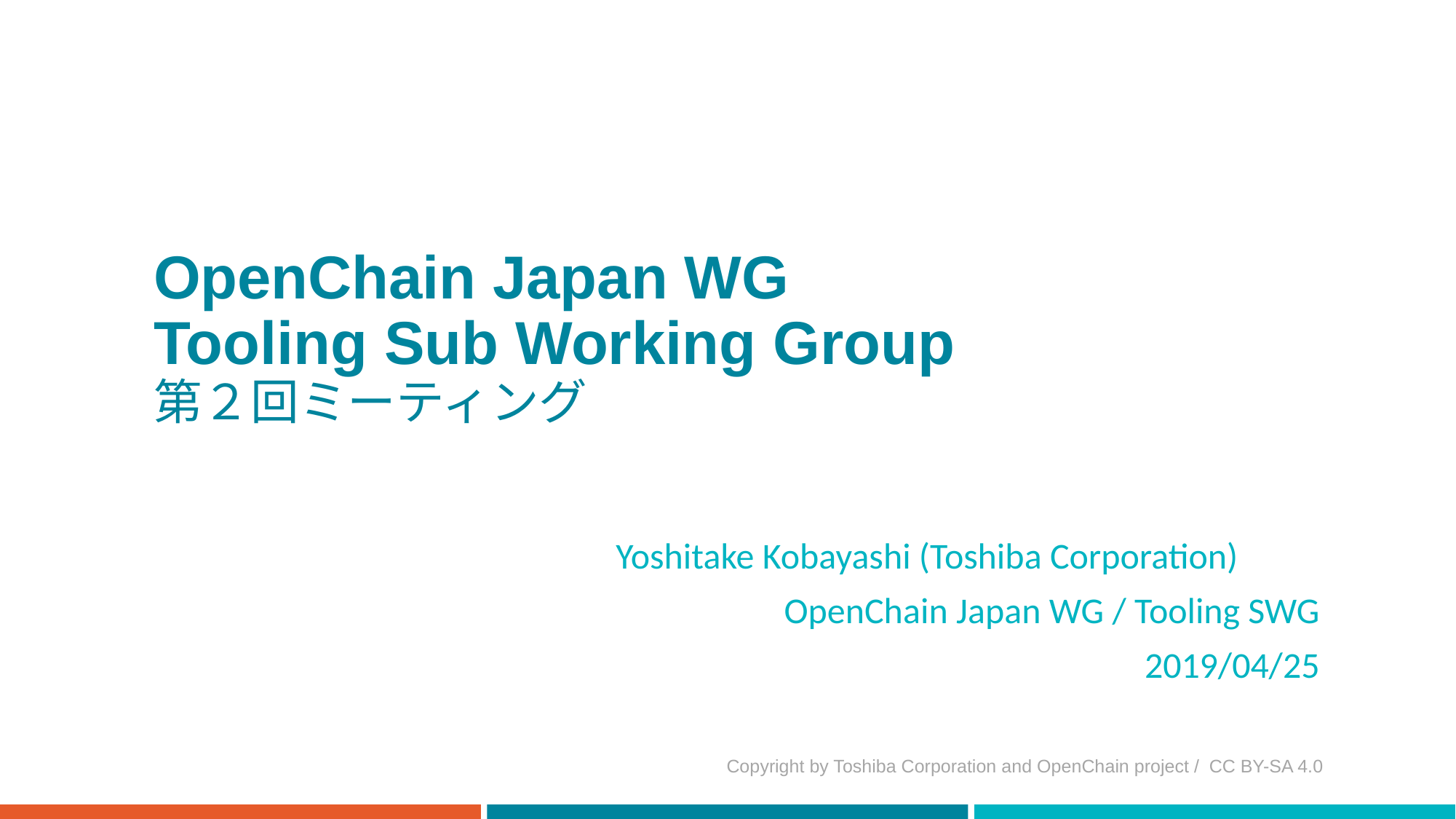

# OpenChain Japan WG Tooling Sub Working Group 第２回ミーティング
Yoshitake Kobayashi (Toshiba Corporation)
OpenChain Japan WG / Tooling SWG
2019/04/25
Copyright by Toshiba Corporation and OpenChain project /  CC BY-SA 4.0